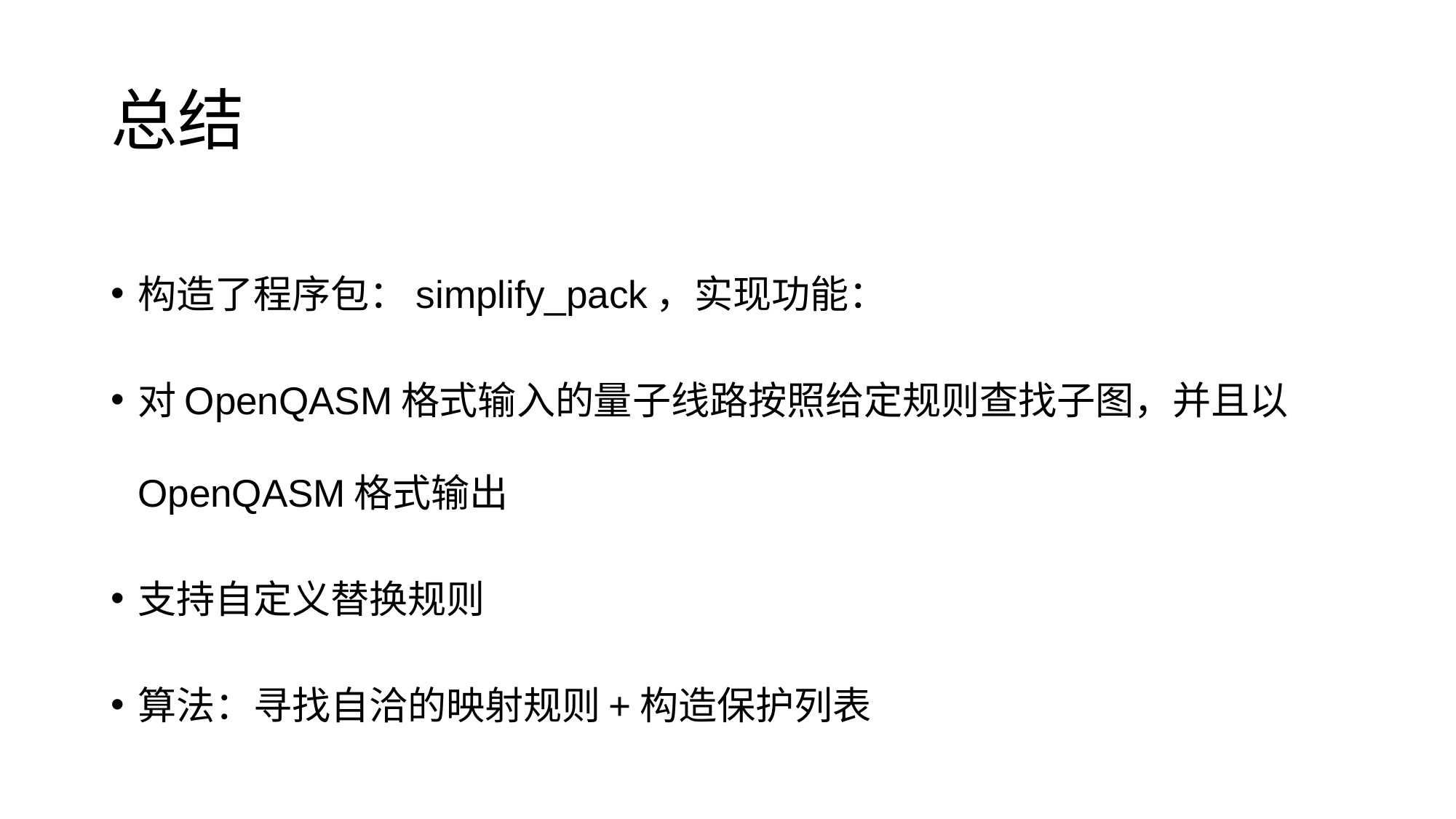

# 总结
构造了程序包：simplify_pack，实现功能：
对OpenQASM格式输入的量子线路按照给定规则查找子图，并且以OpenQASM格式输出
支持自定义替换规则
算法：寻找自洽的映射规则+构造保护列表